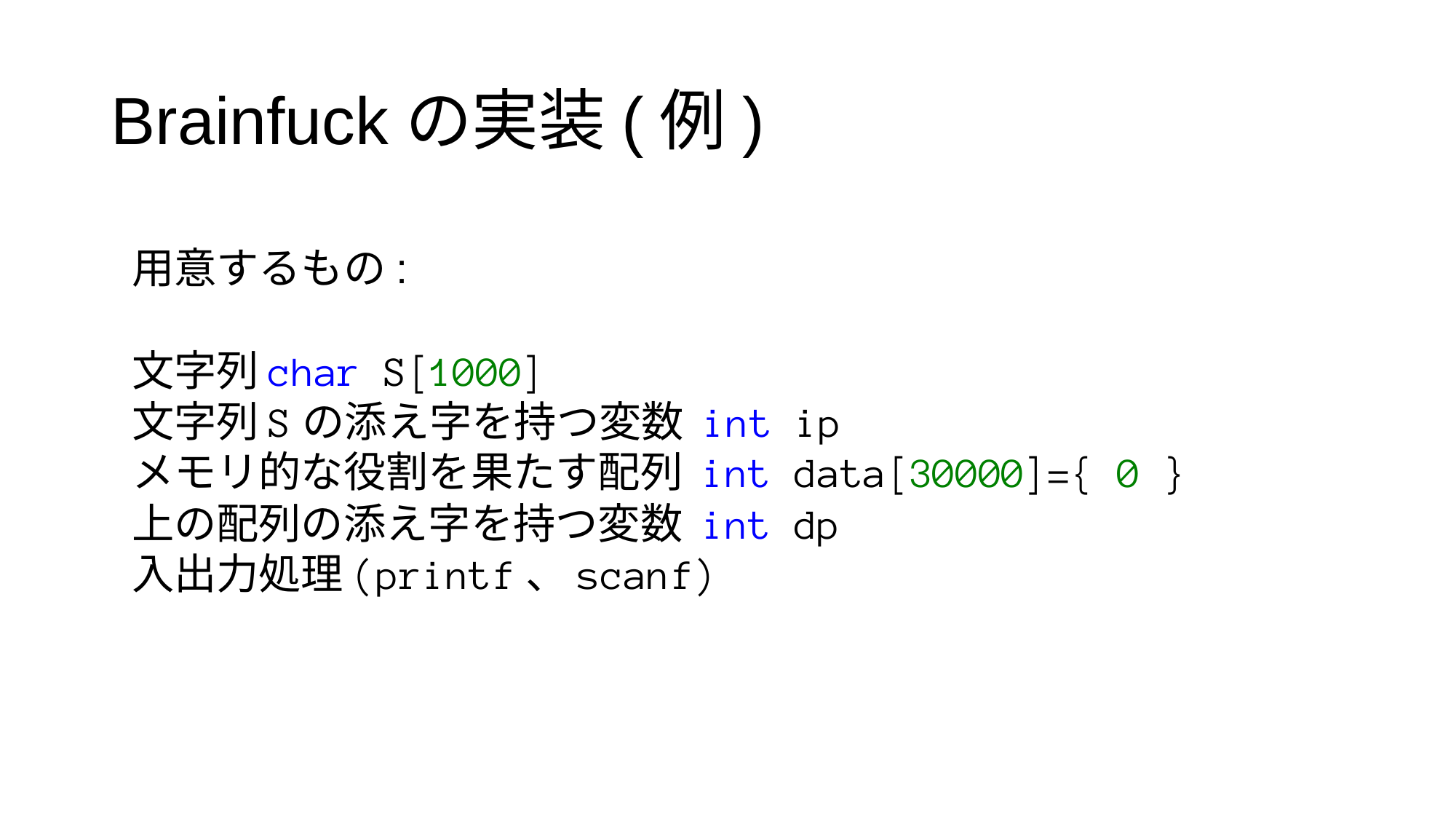

# Brainfuckの実装(例)
用意するもの:

文字列char S[1000]
文字列Sの添え字を持つ変数 int ip
メモリ的な役割を果たす配列 int data[30000]={ 0 }
上の配列の添え字を持つ変数 int dp
入出力処理(printf、scanf)